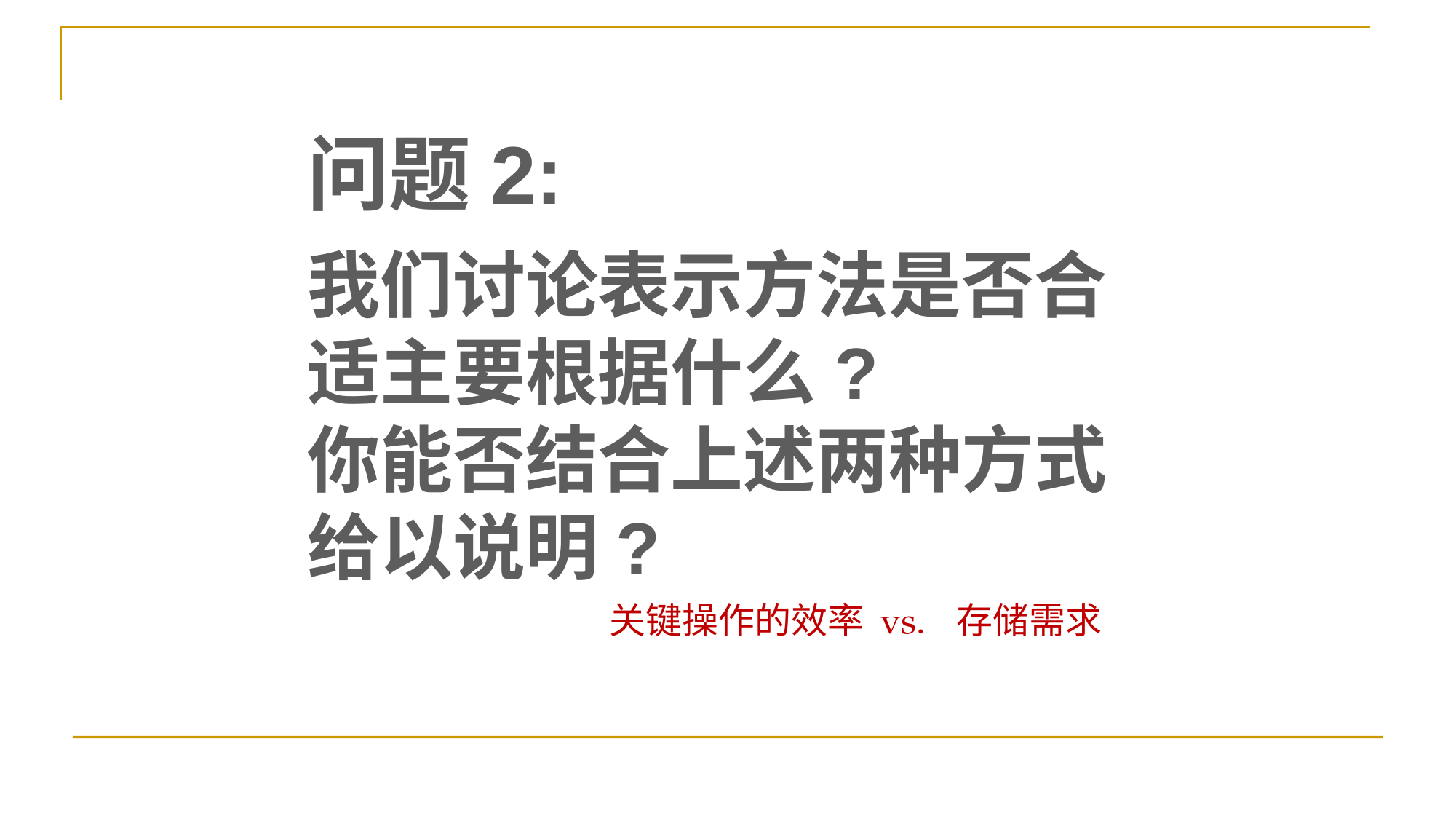

问题2:
我们讨论表示方法是否合适主要根据什么?
你能否结合上述两种方式给以说明?
关键操作的效率 vs. 存储需求